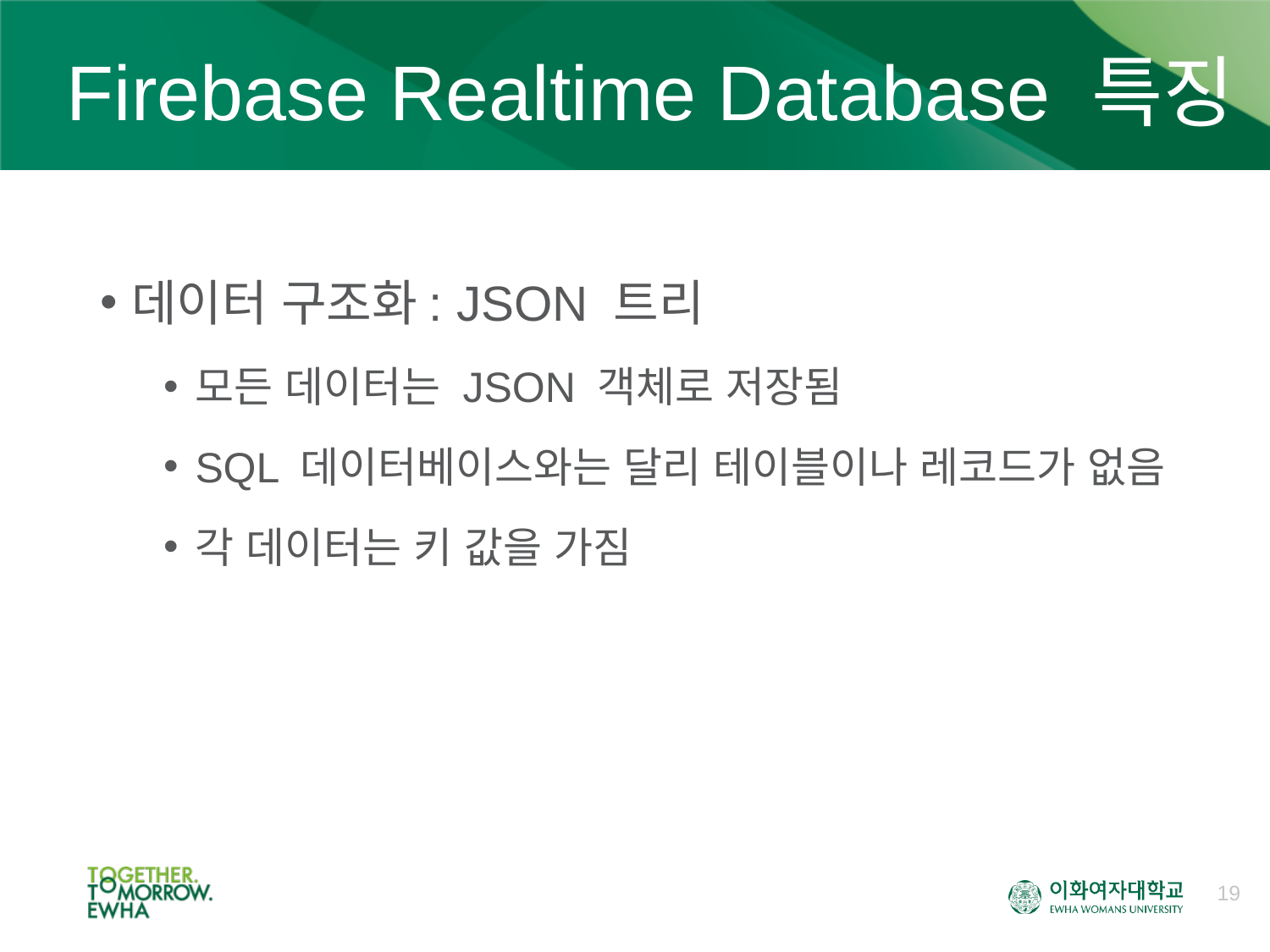

# Firebase Realtime Database 특징
데이터 구조화: JSON 트리
모든 데이터는 JSON 객체로 저장됨
SQL 데이터베이스와는 달리 테이블이나 레코드가 없음
각 데이터는 키 값을 가짐
19